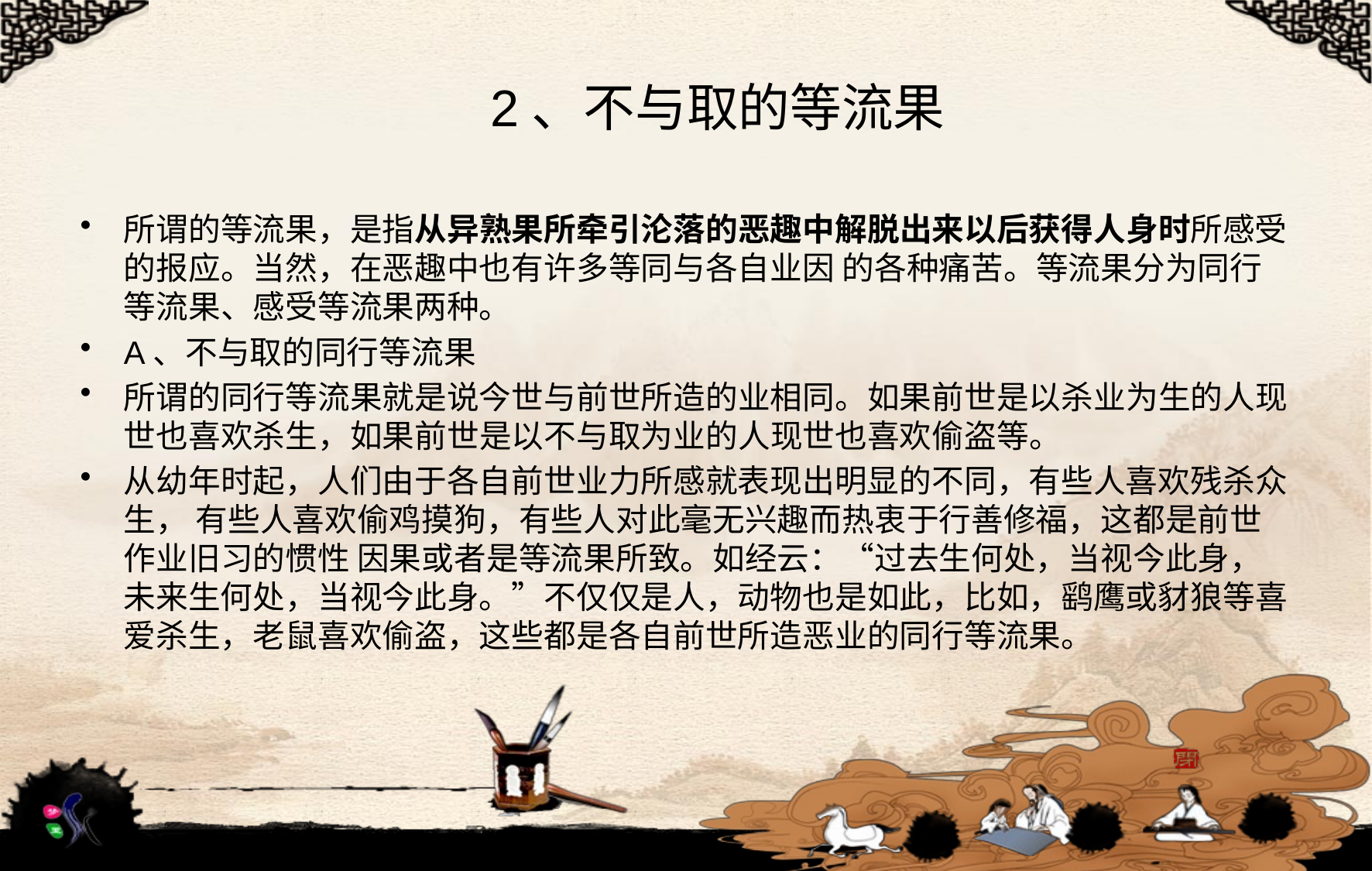

# 2、不与取的等流果
所谓的等流果，是指从异熟果所牵引沦落的恶趣中解脱出来以后获得人身时所感受的报应。当然，在恶趣中也有许多等同与各自业因 的各种痛苦。等流果分为同行等流果、感受等流果两种。
A、不与取的同行等流果
所谓的同行等流果就是说今世与前世所造的业相同。如果前世是以杀业为生的人现世也喜欢杀生，如果前世是以不与取为业的人现世也喜欢偷盗等。
从幼年时起，人们由于各自前世业力所感就表现出明显的不同，有些人喜欢残杀众生， 有些人喜欢偷鸡摸狗，有些人对此毫无兴趣而热衷于行善修福，这都是前世作业旧习的惯性 因果或者是等流果所致。如经云：“过去生何处，当视今此身，未来生何处，当视今此身。”不仅仅是人，动物也是如此，比如，鹞鹰或豺狼等喜爱杀生，老鼠喜欢偷盗，这些都是各自前世所造恶业的同行等流果。